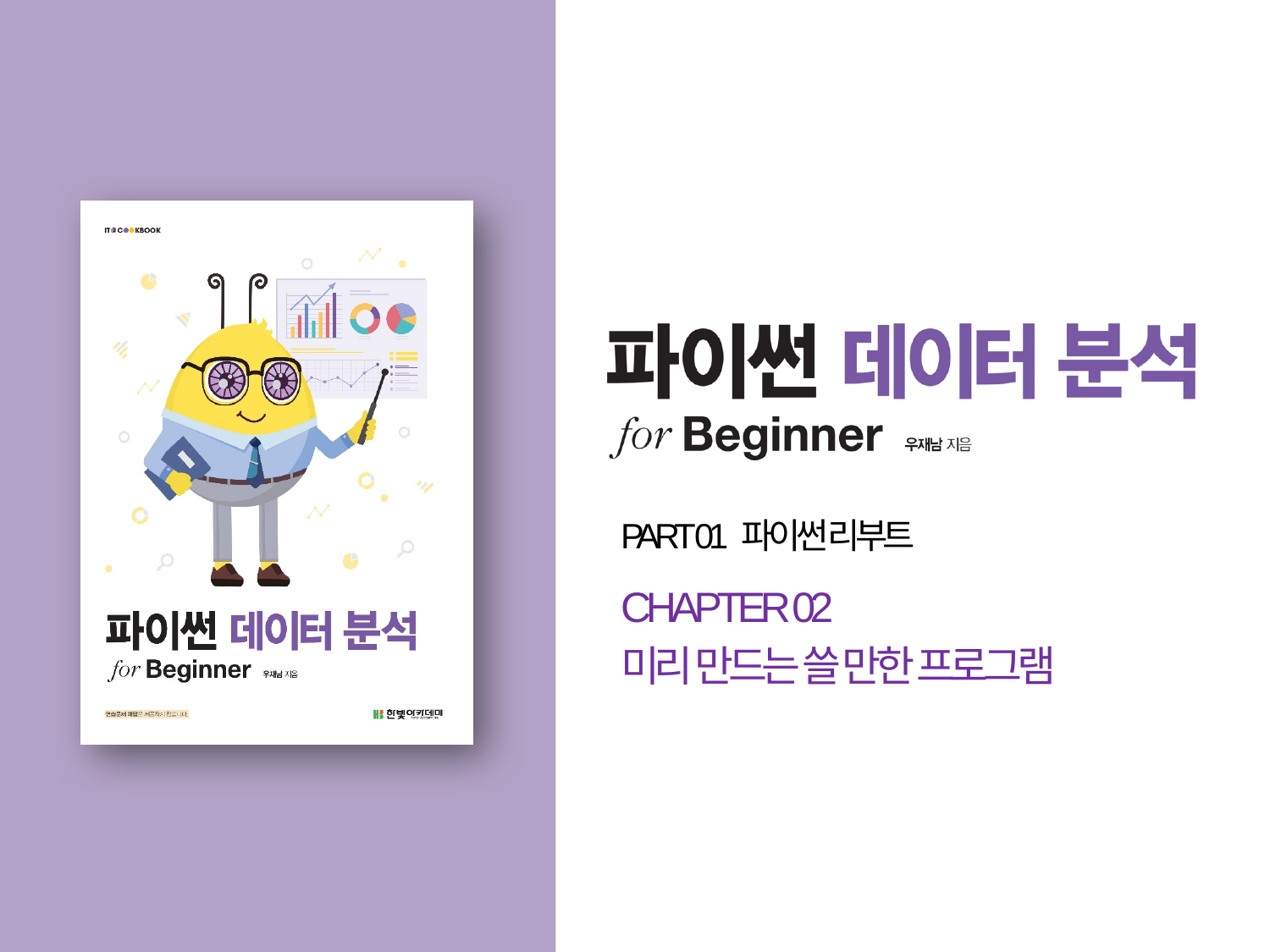

PART 01 파이썬 리부트
CHAPTER 02
미리 만드는 쓸 만한 프로그램